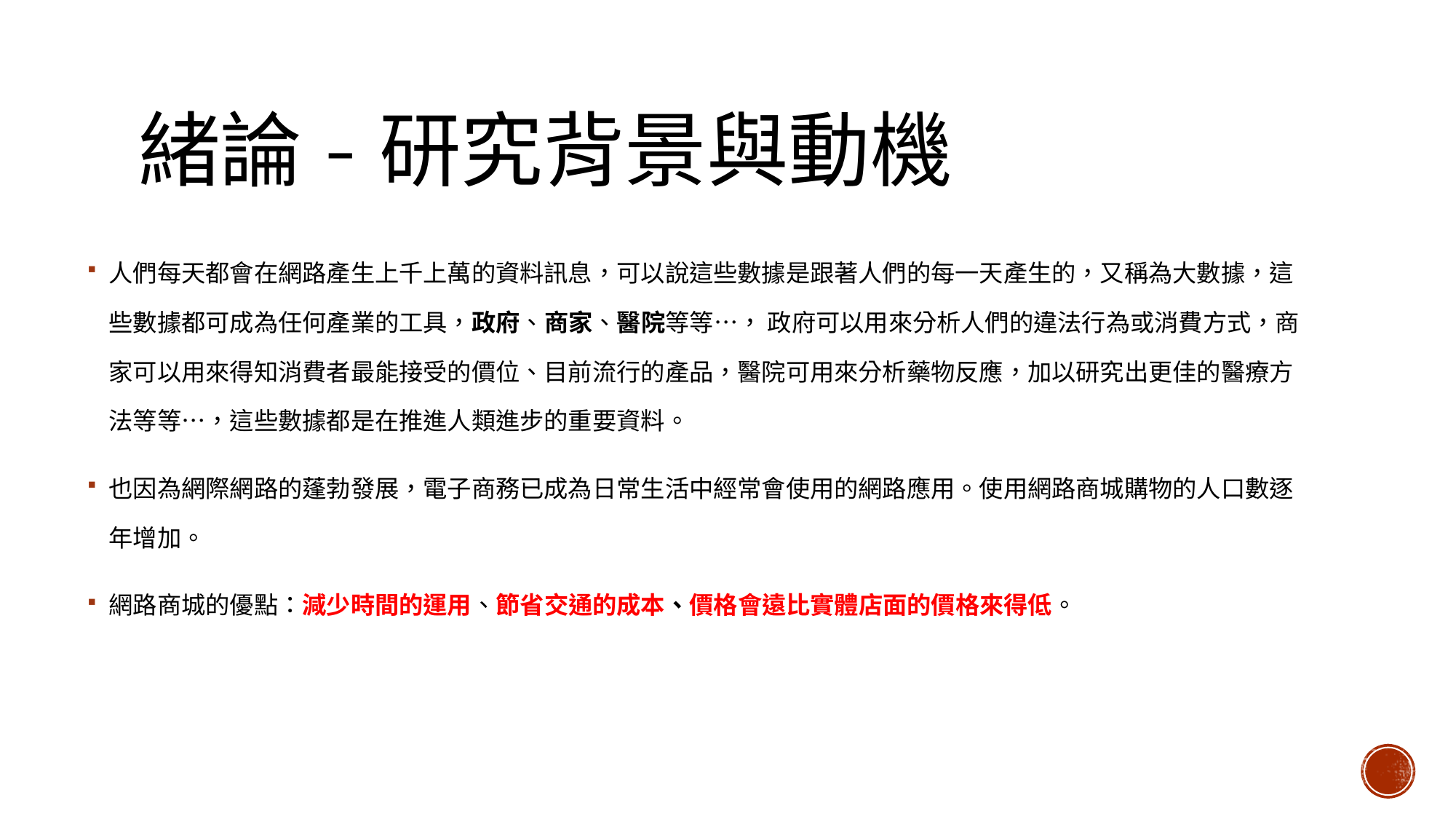

# 緒論-研究背景與動機
人們每天都會在網路產生上千上萬的資料訊息，可以說這些數據是跟著人們的每一天產生的，又稱為大數據，這些數據都可成為任何產業的工具，政府、商家、醫院等等…， 政府可以用來分析人們的違法行為或消費方式，商家可以用來得知消費者最能接受的價位、目前流行的產品，醫院可用來分析藥物反應，加以研究出更佳的醫療方法等等…，這些數據都是在推進人類進步的重要資料。
也因為網際網路的蓬勃發展，電子商務已成為日常生活中經常會使用的網路應用。使用網路商城購物的人口數逐年增加。
網路商城的優點：減少時間的運用、節省交通的成本、價格會遠比實體店面的價格來得低。